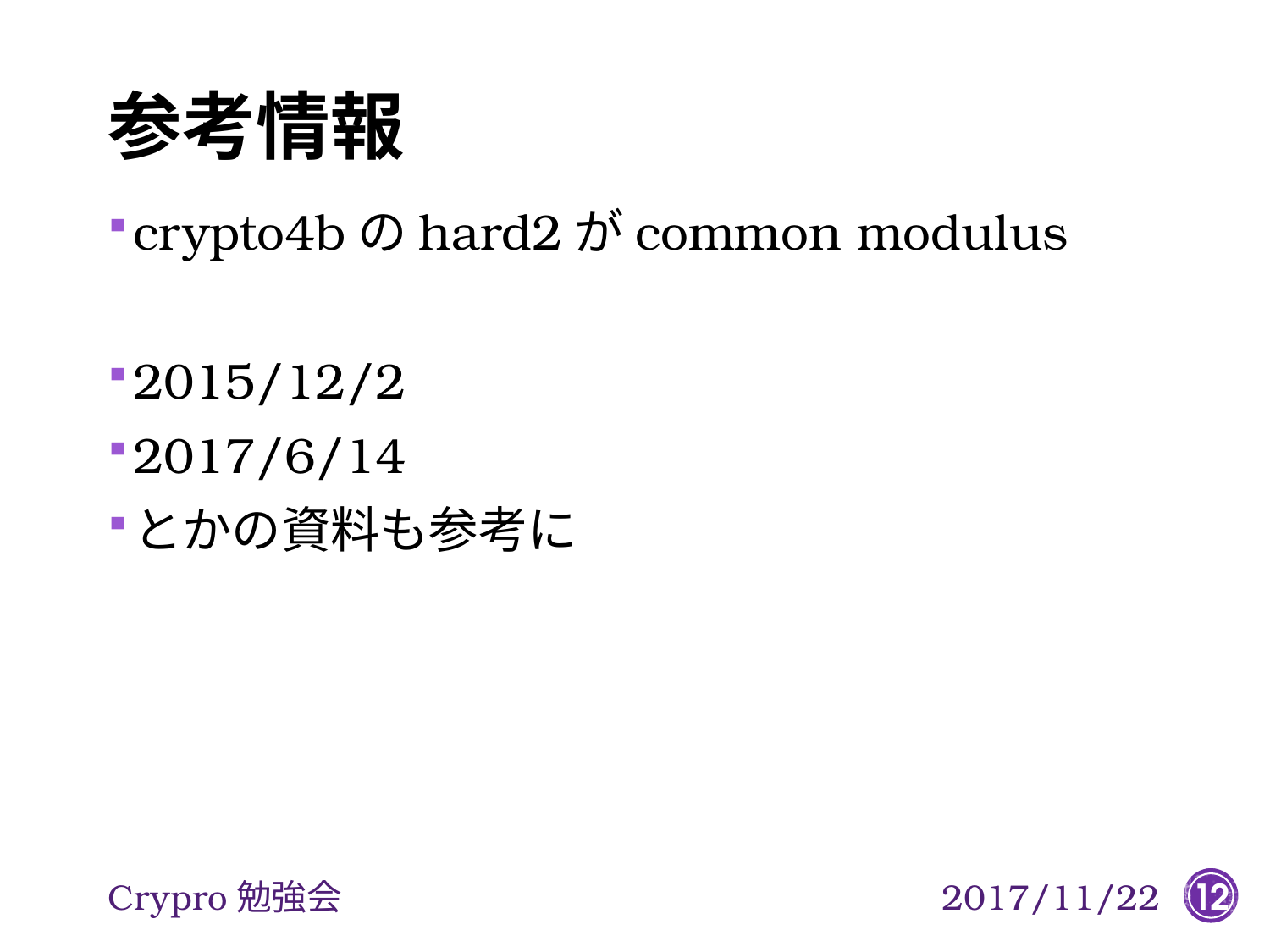

# 参考情報
crypto4bのhard2がcommon modulus

2015/12/2
2017/6/14
とかの資料も参考に
Crypro勉強会
2017/11/22
12